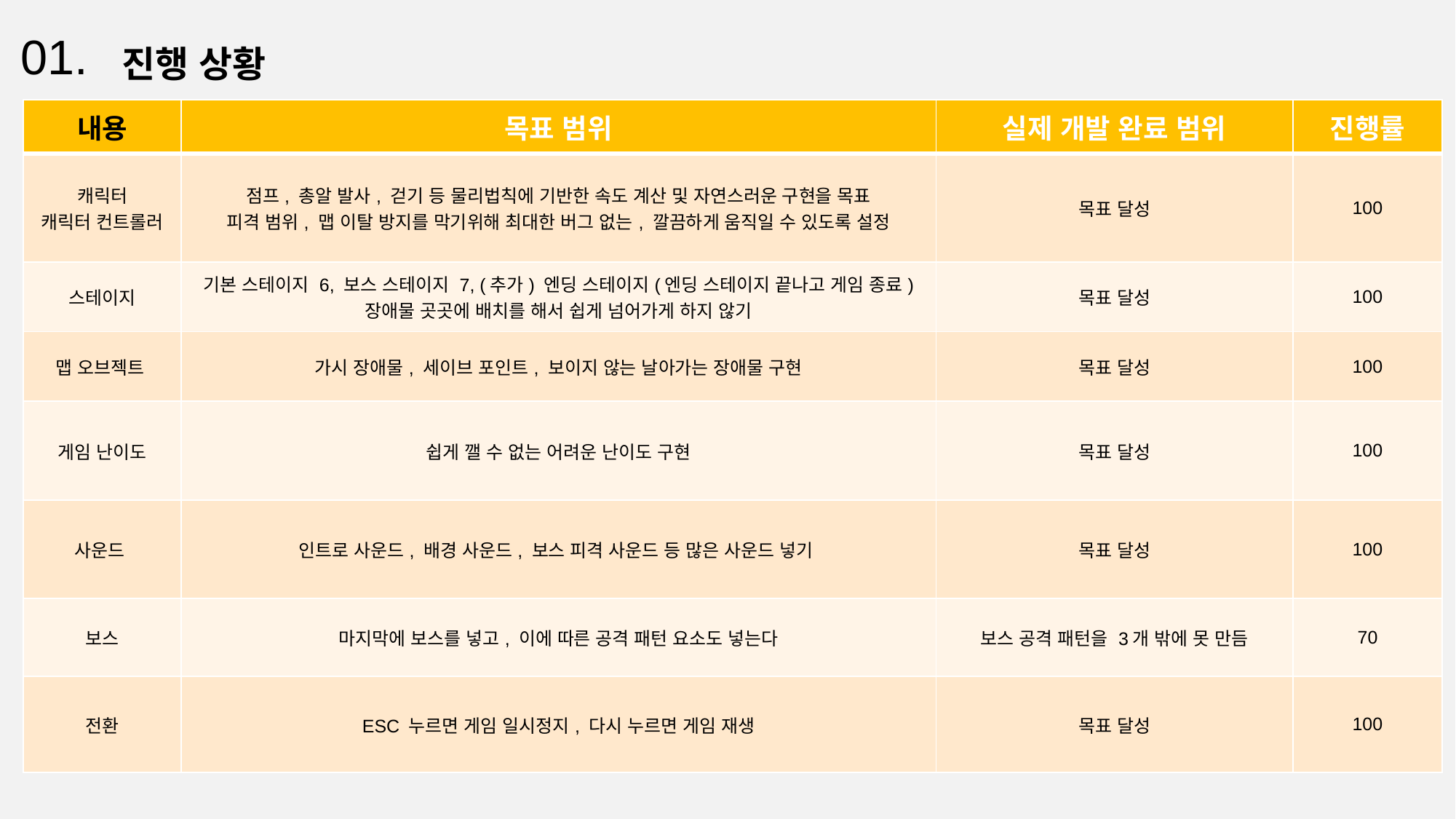

01.
 진행 상황
| 내용 | 목표 범위 | 실제 개발 완료 범위 | 진행률 |
| --- | --- | --- | --- |
| 캐릭터 캐릭터 컨트롤러 | 점프, 총알 발사, 걷기 등 물리법칙에 기반한 속도 계산 및 자연스러운 구현을 목표 피격 범위, 맵 이탈 방지를 막기위해 최대한 버그 없는, 깔끔하게 움직일 수 있도록 설정 | 목표 달성 | 100 |
| 스테이지 | 기본 스테이지 6, 보스 스테이지 7, (추가) 엔딩 스테이지(엔딩 스테이지 끝나고 게임 종료) 장애물 곳곳에 배치를 해서 쉽게 넘어가게 하지 않기 | 목표 달성 | 100 |
| 맵 오브젝트 | 가시 장애물, 세이브 포인트, 보이지 않는 날아가는 장애물 구현 | 목표 달성 | 100 |
| 게임 난이도 | 쉽게 깰 수 없는 어려운 난이도 구현 | 목표 달성 | 100 |
| 사운드 | 인트로 사운드, 배경 사운드, 보스 피격 사운드 등 많은 사운드 넣기 | 목표 달성 | 100 |
| 보스 | 마지막에 보스를 넣고, 이에 따른 공격 패턴 요소도 넣는다 | 보스 공격 패턴을 3개 밖에 못 만듬 | 70 |
| 전환 | ESC 누르면 게임 일시정지, 다시 누르면 게임 재생 | 목표 달성 | 100 |